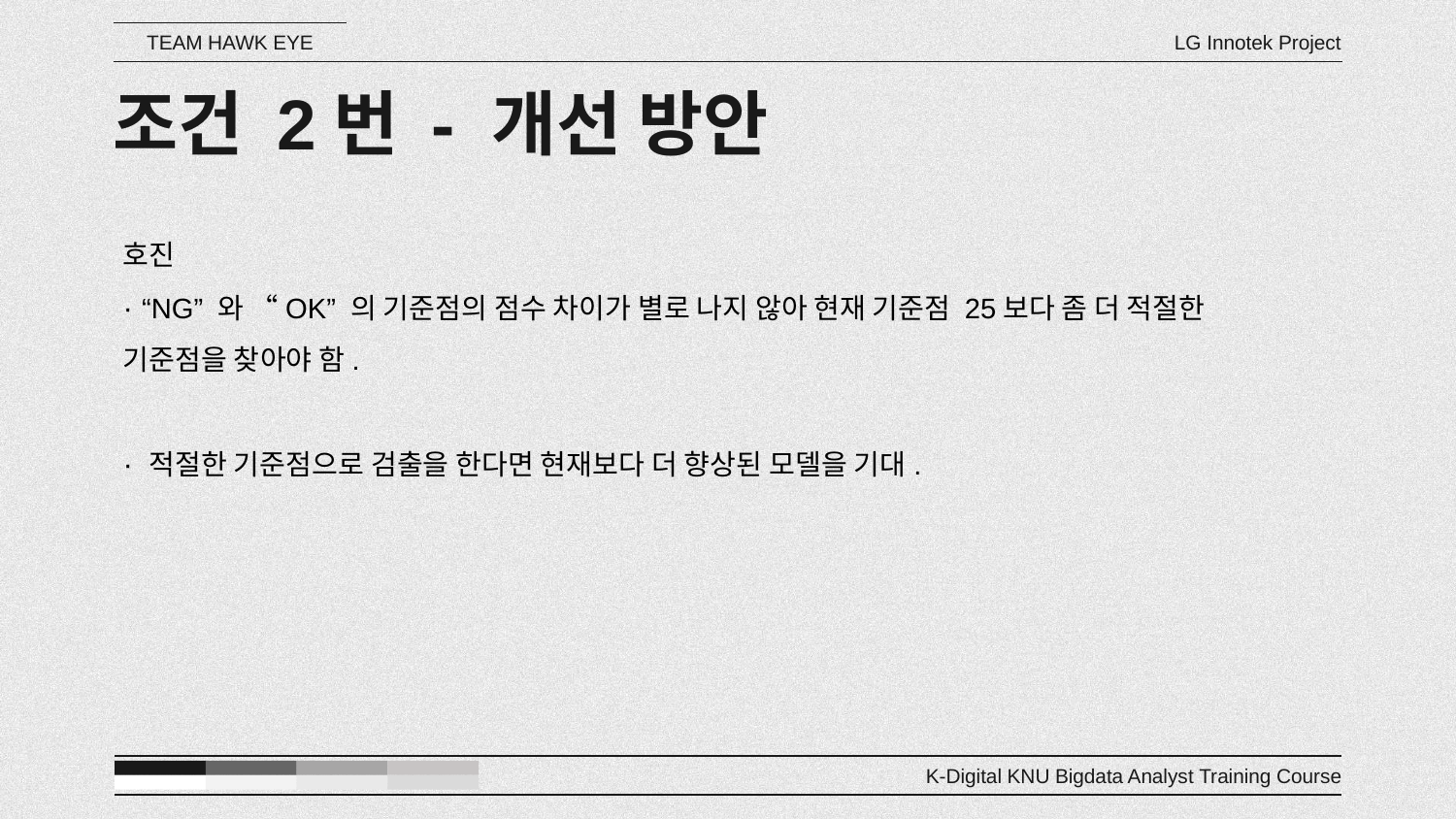

TEAM HAWK EYE
LG Innotek Project
조건 2번 - 개선 방안
호진
· “NG” 와 “OK” 의 기준점의 점수 차이가 별로 나지 않아 현재 기준점 25보다 좀 더 적절한 기준점을 찾아야 함.

· 적절한 기준점으로 검출을 한다면 현재보다 더 향상된 모델을 기대.
K-Digital KNU Bigdata Analyst Training Course